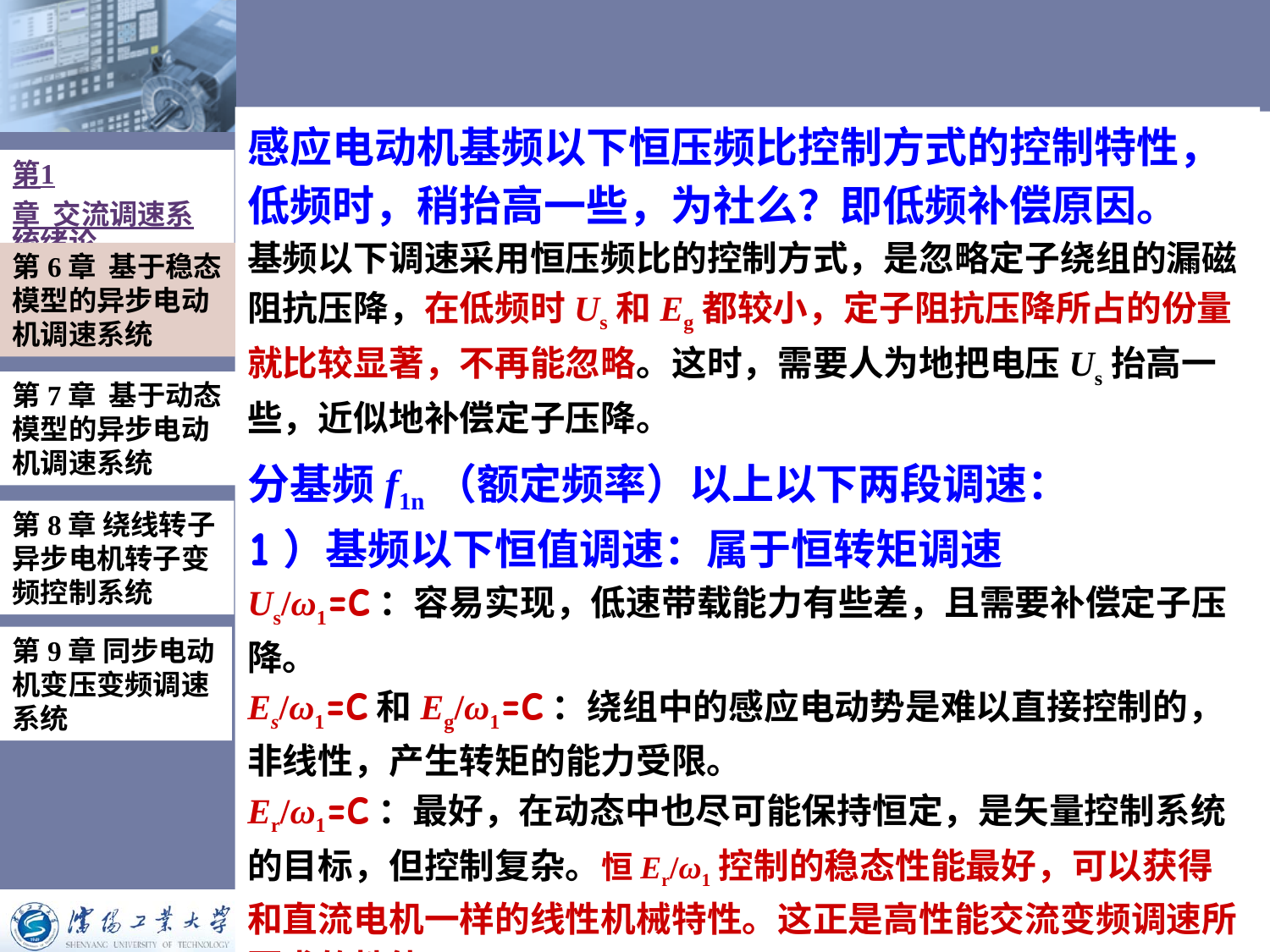

感应电动机基频以下恒压频比控制方式的控制特性，低频时，稍抬高一些，为社么？即低频补偿原因。
基频以下调速采用恒压频比的控制方式，是忽略定子绕组的漏磁阻抗压降，在低频时Us和Eg都较小，定子阻抗压降所占的份量就比较显著，不再能忽略。这时，需要人为地把电压Us抬高一些，近似地补偿定子压降。
分基频f1n（额定频率）以上以下两段调速：
1）基频以下恒值调速：属于恒转矩调速
Us/ω1=C：容易实现，低速带载能力有些差，且需要补偿定子压降。
Es/ω1=C和Eg/ω1=C：绕组中的感应电动势是难以直接控制的，非线性，产生转矩的能力受限。
Er/ω1=C：最好，在动态中也尽可能保持恒定，是矢量控制系统的目标，但控制复杂。恒Er/ω1控制的稳态性能最好，可以获得和直流电机一样的线性机械特性。这正是高性能交流变频调速所要求的性能。
第1章  交流调速系统绪论
第6章  基于稳态模型的异步电动机调速系统
第7章  基于动态模型的异步电动机调速系统
第8章 绕线转子异步电机转子变频控制系统
第9章 同步电动机变压变频调速系统